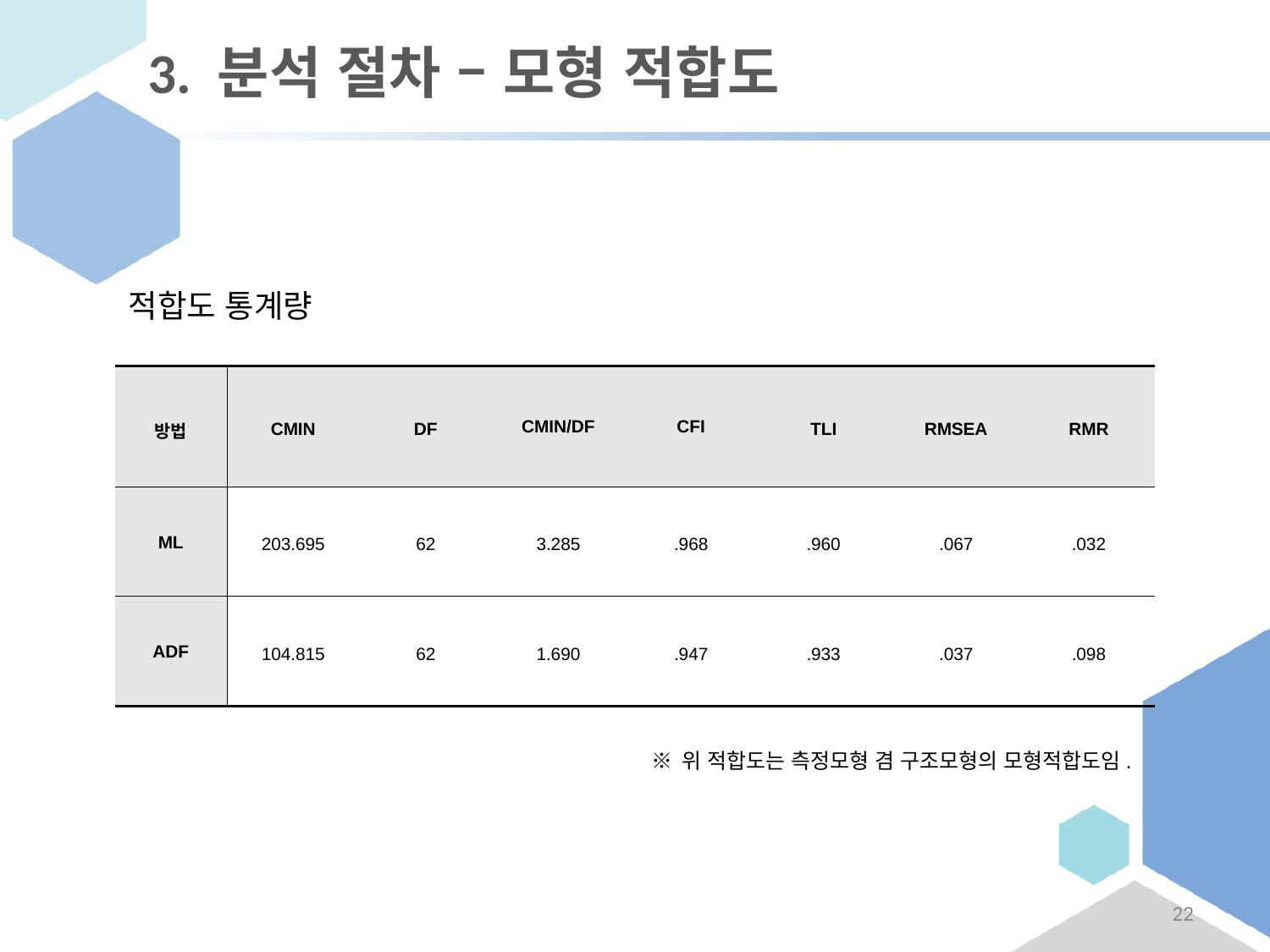

# 3. 분석 절차 – 모형 적합도
적합도 통계량
| 방법 | CMIN | DF | CMIN/DF | CFI | TLI | RMSEA | RMR |
| --- | --- | --- | --- | --- | --- | --- | --- |
| ML | 203.695 | 62 | 3.285 | .968 | .960 | .067 | .032 |
| ADF | 104.815 | 62 | 1.690 | .947 | .933 | .037 | .098 |
※ 위 적합도는 측정모형 겸 구조모형의 모형적합도임.
22